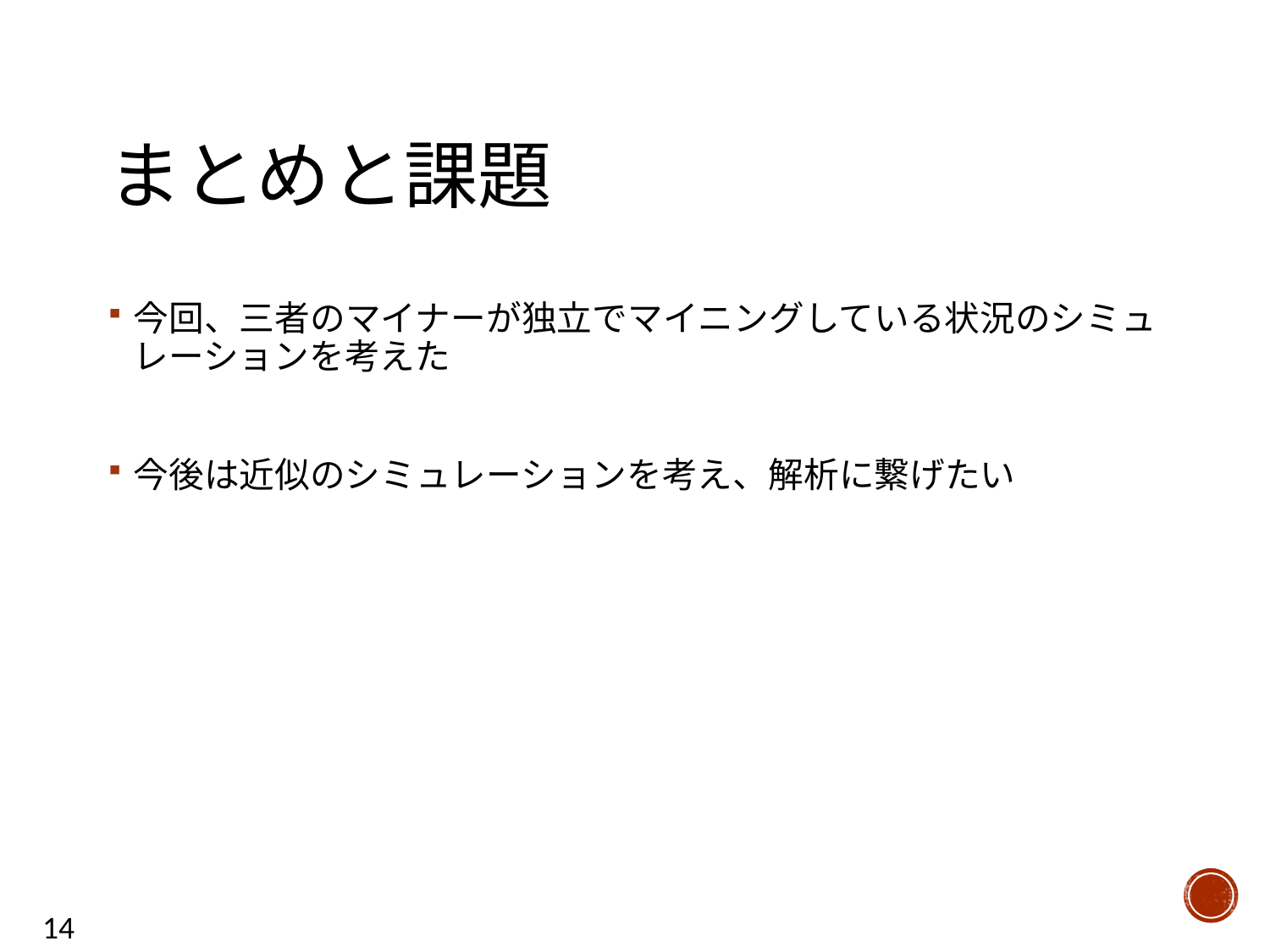

# まとめと課題
今回、三者のマイナーが独立でマイニングしている状況のシミュレーションを考えた

今後は近似のシミュレーションを考え、解析に繋げたい
14